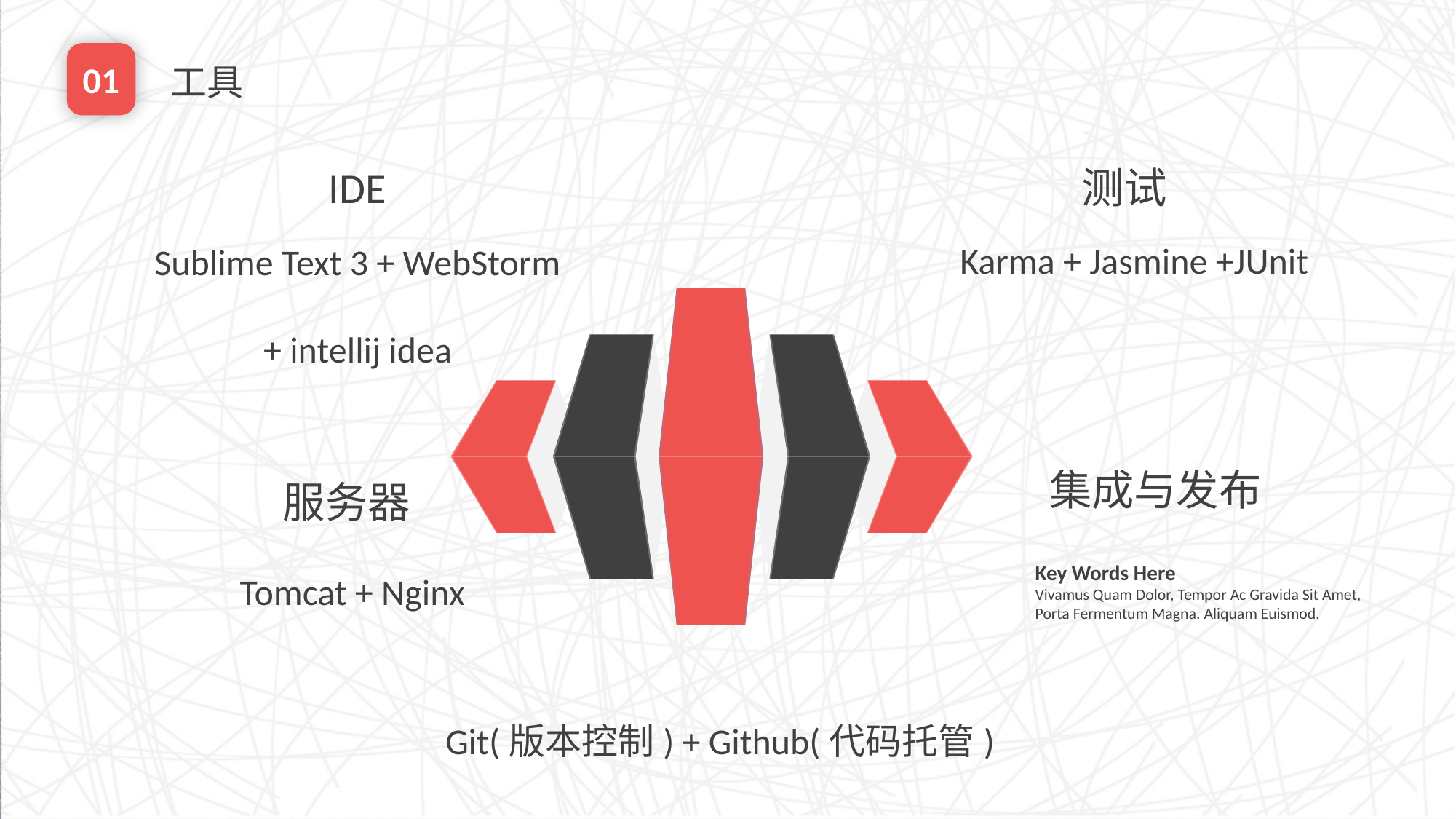

01
工具
IDE
测试
Karma + Jasmine +JUnit
Sublime Text 3 + WebStorm + intellij idea
e7d195523061f1c0205959036996ad55c215b892a7aac5c0B9ADEF7896FB48F2EF97163A2DE1401E1875DEDC438B7864AD24CA23553DBBBD975DAF4CAD4A2592689FFB6CEE59FFA55B2702D0E5EE29CDFC0DD98BC7D6A39AC4E055256EE11BBEDCDB7C9722D66262996B68DE860BD3C77EBCAECB599909EC0E07B61811075331ABCDE6990254B8C8

集成与发布
服务器
Tomcat + Nginx
Key Words Here
Vivamus Quam Dolor, Tempor Ac Gravida Sit Amet, Porta Fermentum Magna. Aliquam Euismod.
Git(版本控制) + Github(代码托管)